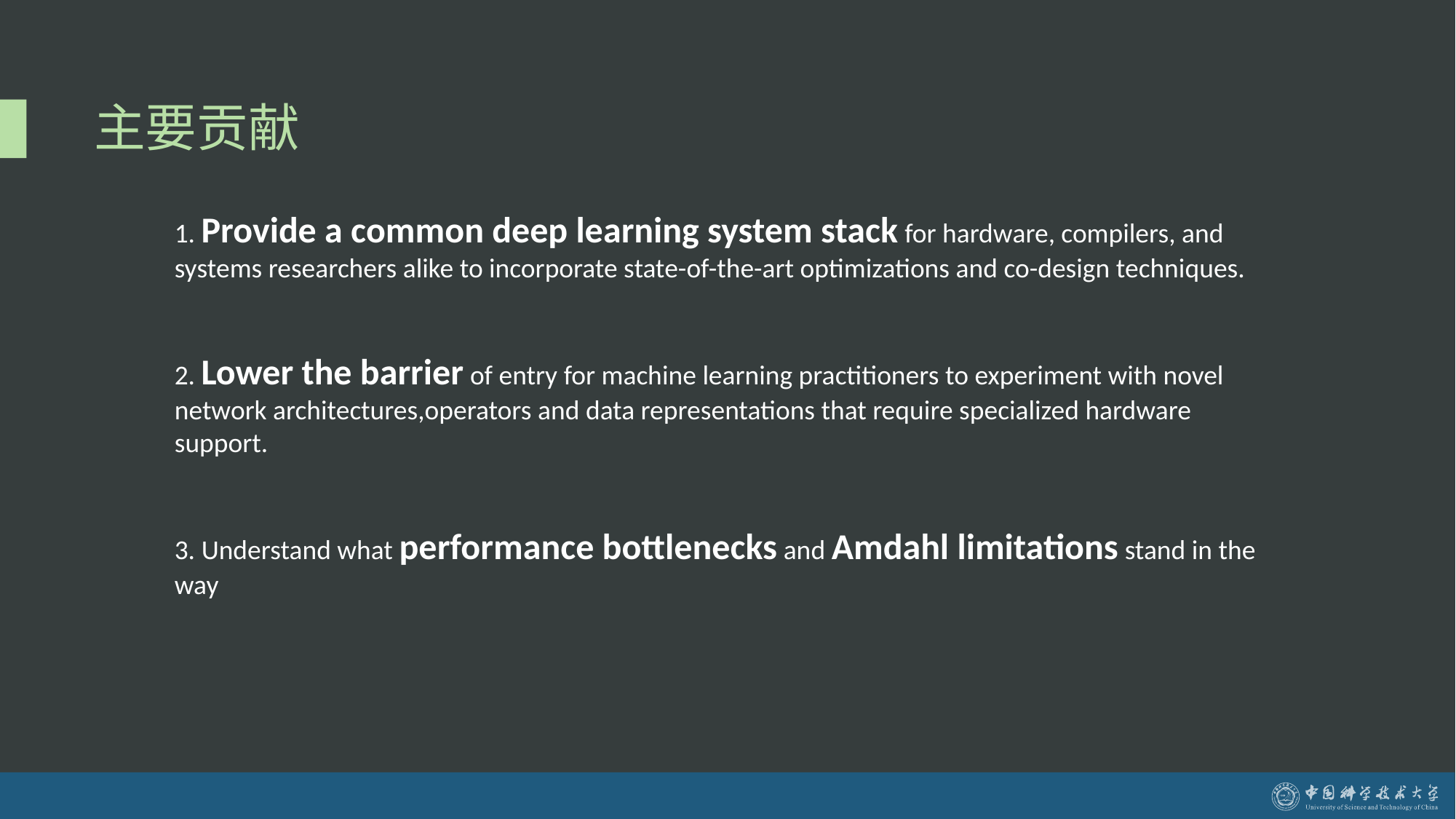

# 主要贡献
1. Provide a common deep learning system stack for hardware, compilers, and systems researchers alike to incorporate state-of-the-art optimizations and co-design techniques.

2. Lower the barrier of entry for machine learning practitioners to experiment with novel network architectures,operators and data representations that require specialized hardware support.

3. Understand what performance bottlenecks and Amdahl limitations stand in the way